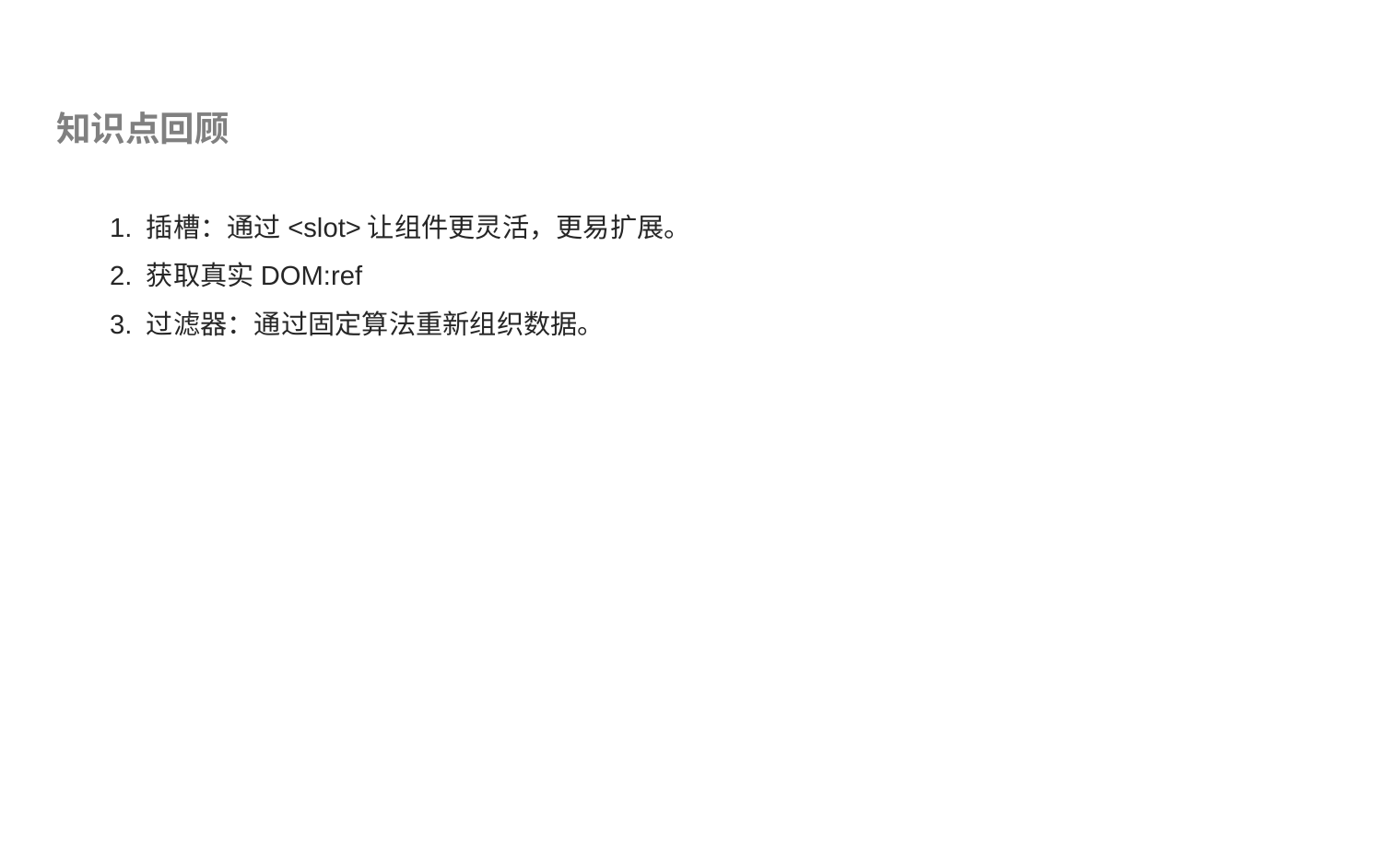

知识点回顾
1. 插槽：通过<slot>让组件更灵活，更易扩展。
2. 获取真实DOM:ref
3. 过滤器：通过固定算法重新组织数据。